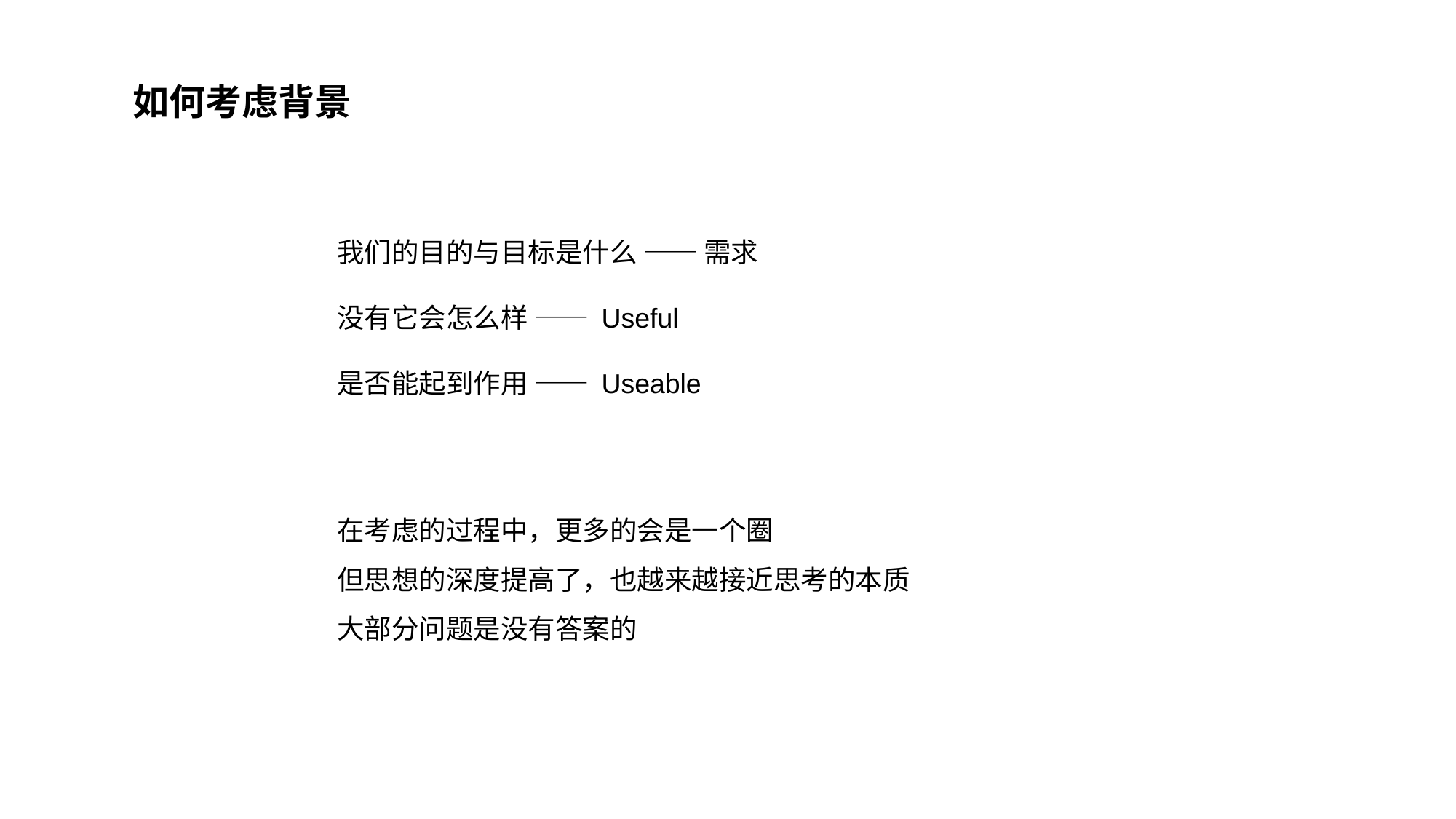

如何考虑背景
我们的目的与目标是什么 —— 需求

没有它会怎么样 —— Useful

是否能起到作用 —— Useable

在考虑的过程中，更多的会是一个圈
但思想的深度提高了，也越来越接近思考的本质
大部分问题是没有答案的